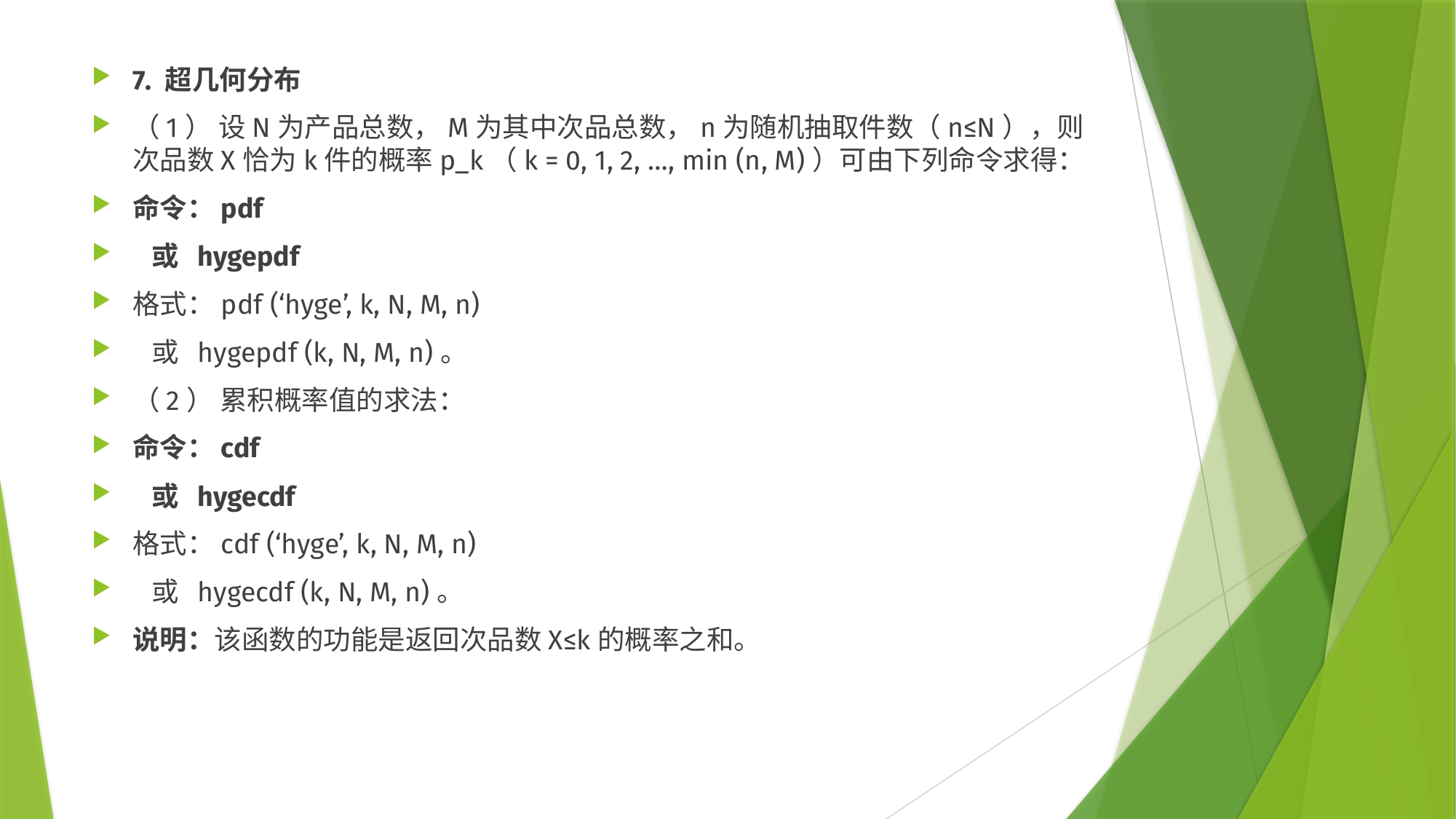

7. 超几何分布
（1） 设N为产品总数，M为其中次品总数，n为随机抽取件数（n≤N），则次品数X恰为k件的概率p_k（k = 0, 1, 2, …, min (n, M)）可由下列命令求得：
命令：pdf
  或  hygepdf
格式：pdf (‘hyge’, k, N, M, n)
  或  hygepdf (k, N, M, n)。
（2） 累积概率值的求法：
命令：cdf
  或  hygecdf
格式：cdf (‘hyge’, k, N, M, n)
  或  hygecdf (k, N, M, n)。
说明：该函数的功能是返回次品数X≤k的概率之和。